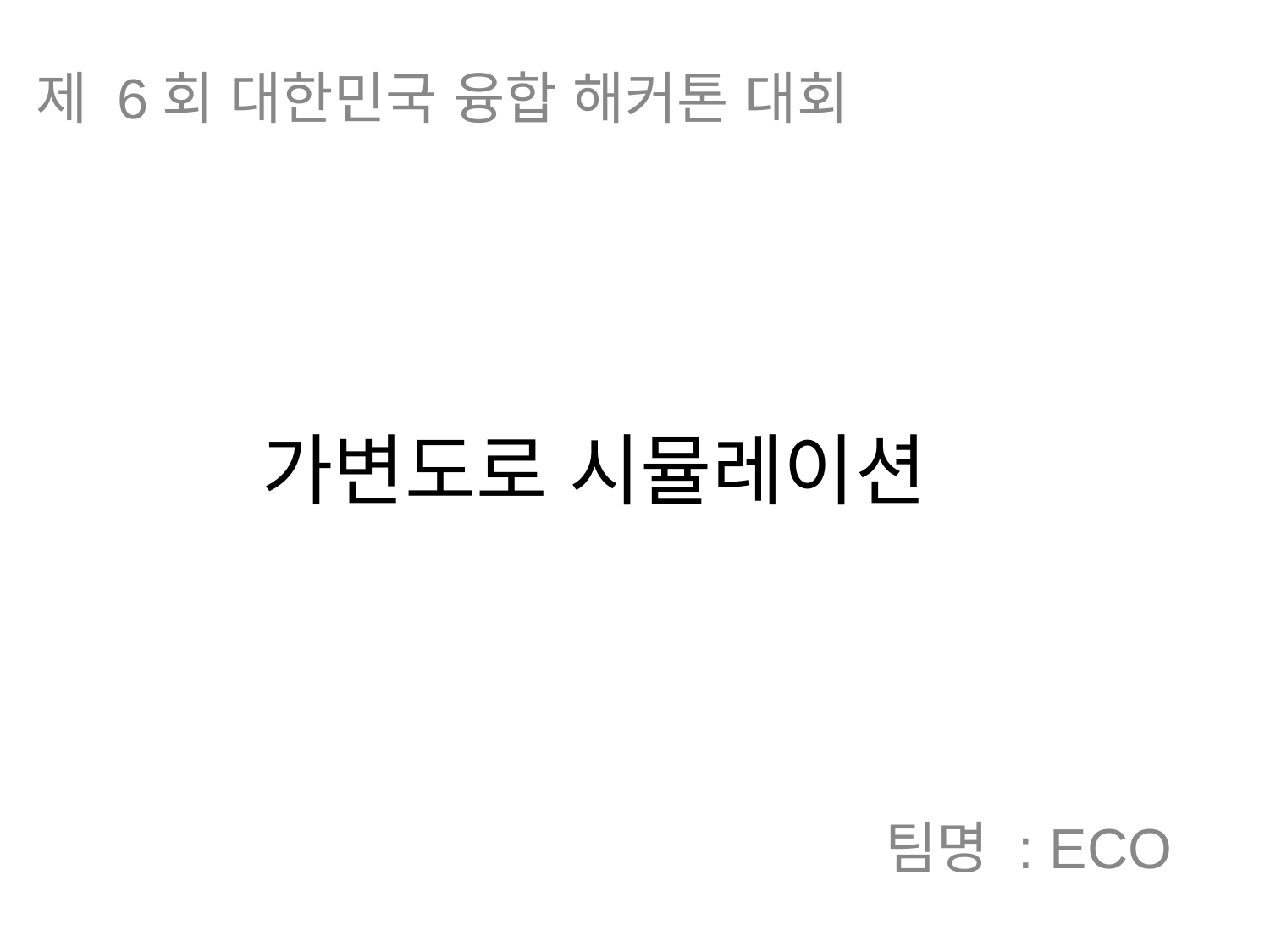

제 6회 대한민국 융합 해커톤 대회
# 가변도로 시뮬레이션
팀명 : ECO